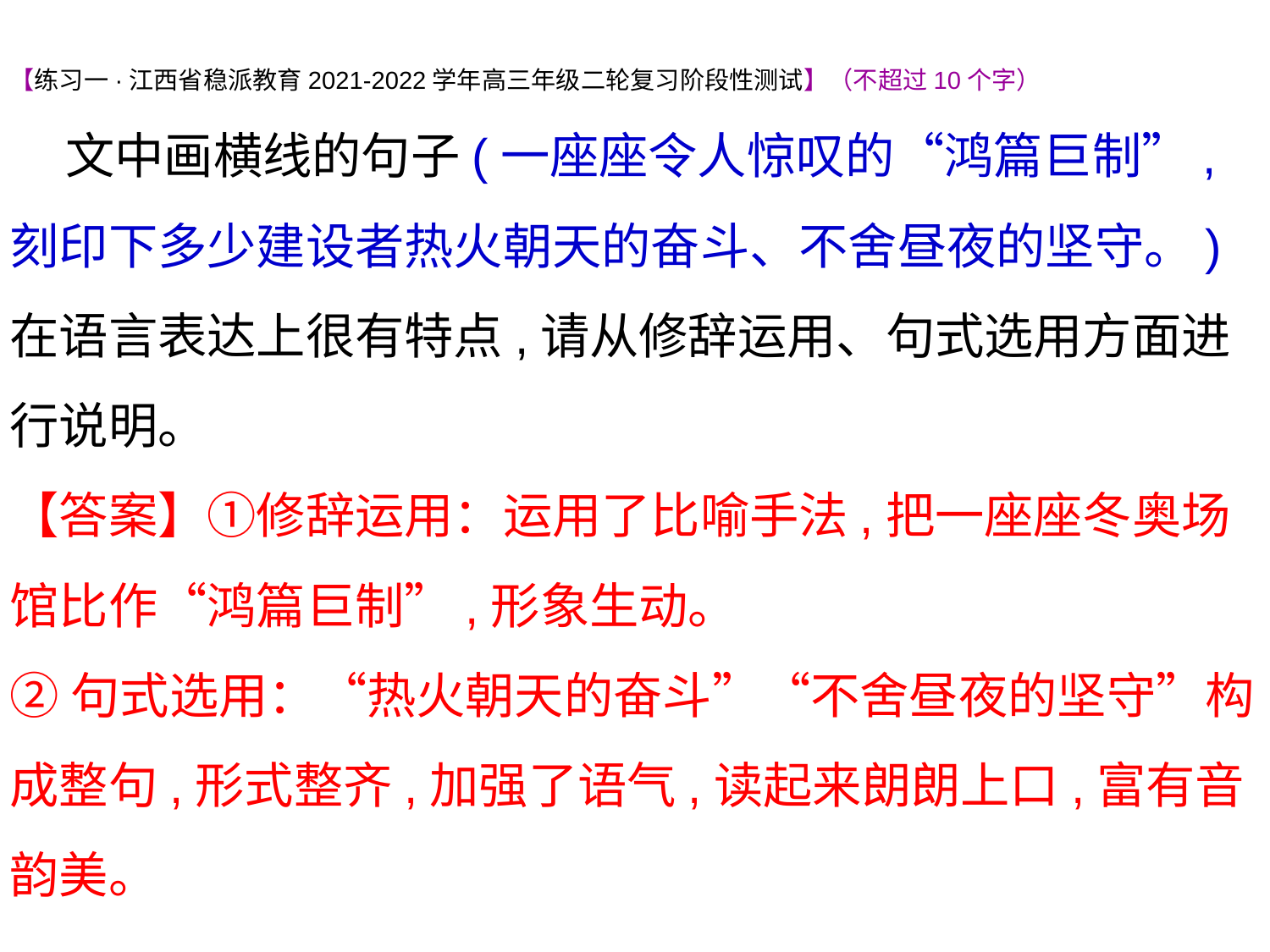

【练习一·江西省稳派教育2021-2022学年高三年级二轮复习阶段性测试】（不超过10个字）
    文中画横线的句子(一座座令人惊叹的“鸿篇巨制”,刻印下多少建设者热火朝天的奋斗、不舍昼夜的坚守。)在语言表达上很有特点,请从修辞运用、句式选用方面进行说明。
【答案】①修辞运用：运用了比喻手法,把一座座冬奥场馆比作“鸿篇巨制”,形象生动。
②句式选用：“热火朝天的奋斗”“不舍昼夜的坚守”构成整句,形式整齐,加强了语气,读起来朗朗上口,富有音韵美。